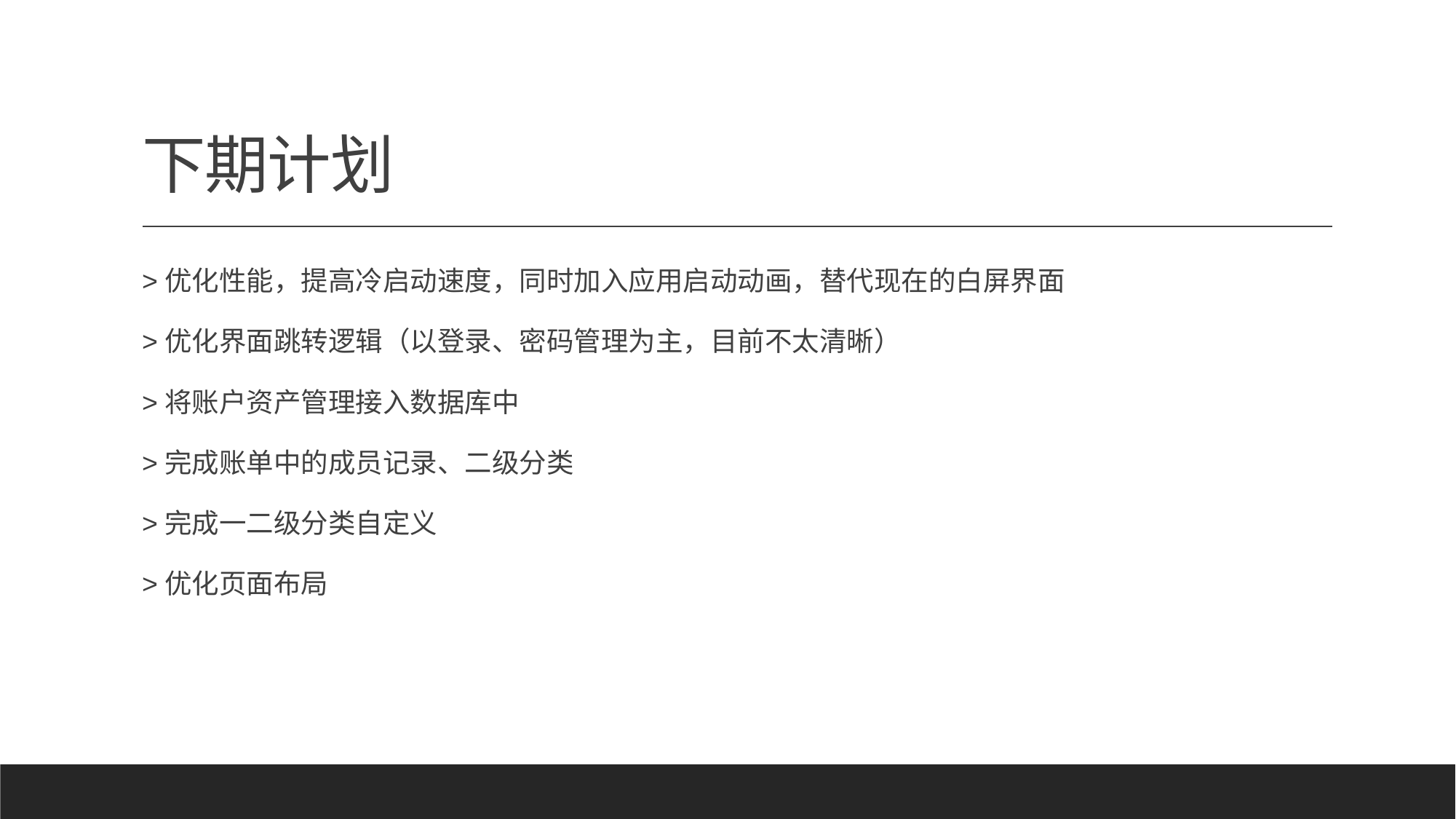

# 下期计划
>优化性能，提高冷启动速度，同时加入应用启动动画，替代现在的白屏界面
>优化界面跳转逻辑（以登录、密码管理为主，目前不太清晰）
>将账户资产管理接入数据库中
>完成账单中的成员记录、二级分类
>完成一二级分类自定义
>优化页面布局